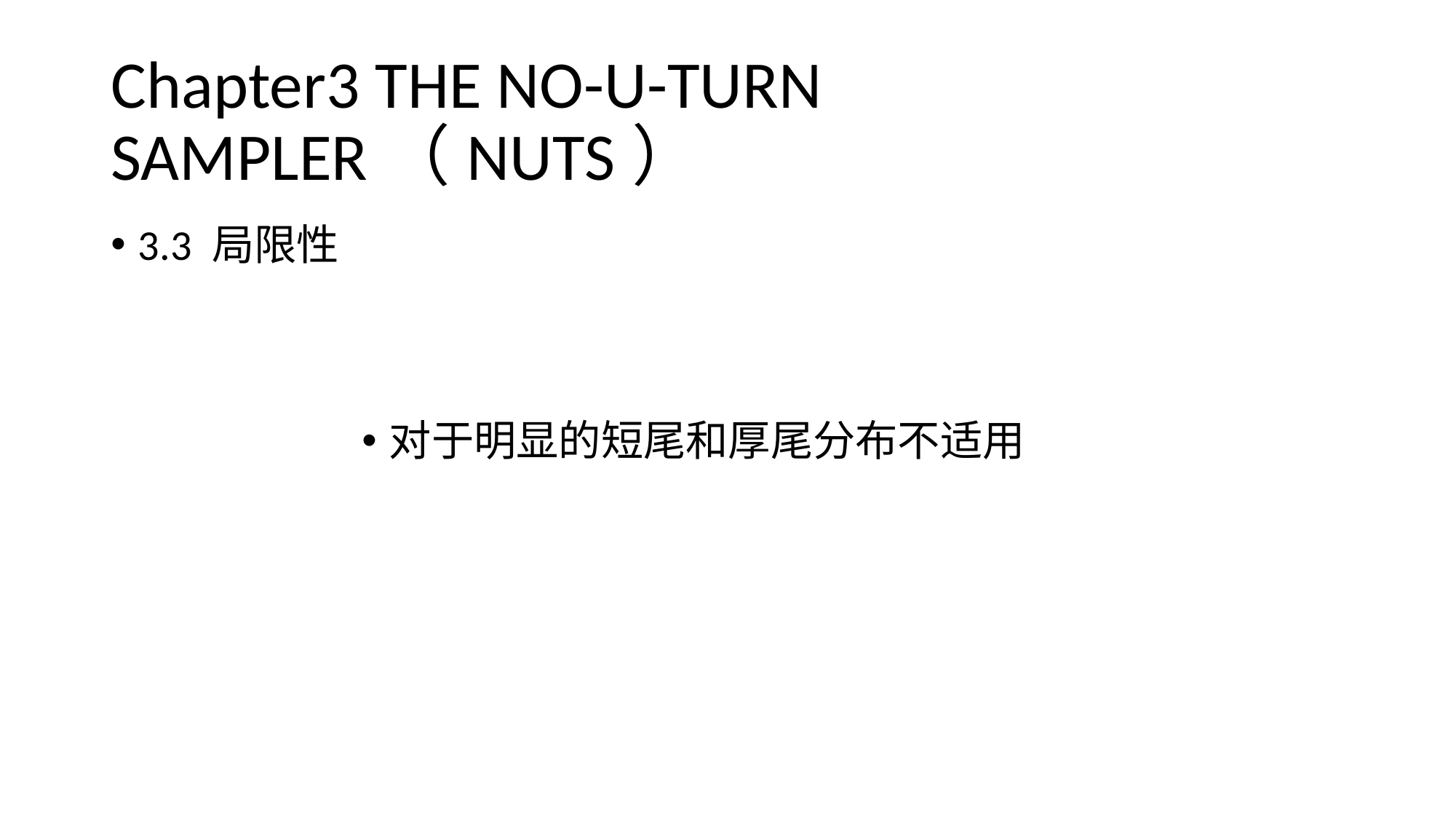

# Chapter3 THE NO-U-TURN SAMPLER（NUTS）
3.3 局限性
对于明显的短尾和厚尾分布不适用